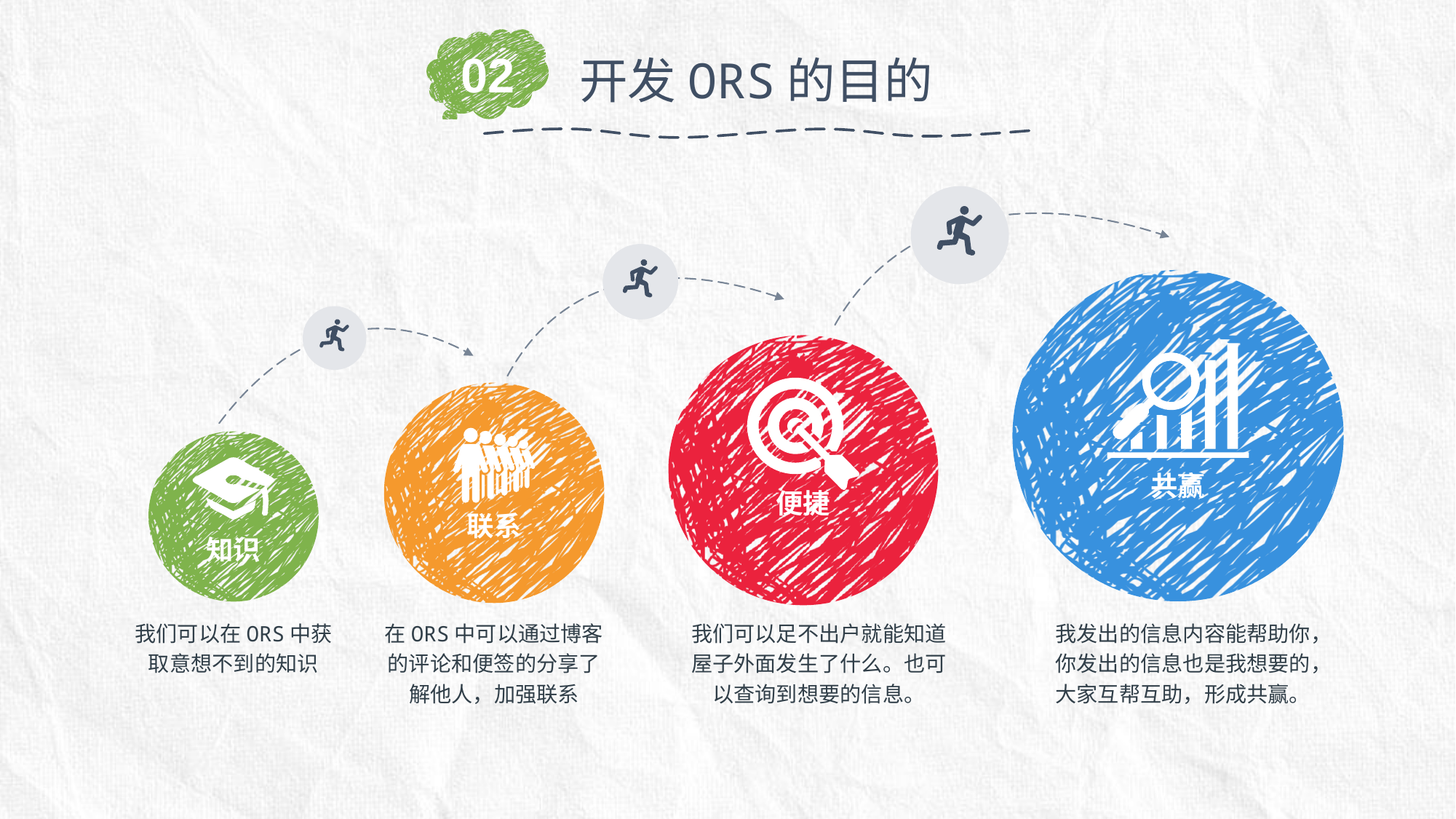

02
开发ORS的目的

共赢

便捷

联系

知识

我们可以在ORS中获取意想不到的知识
在ORS中可以通过博客的评论和便签的分享了解他人，加强联系
我们可以足不出户就能知道屋子外面发生了什么。也可以查询到想要的信息。
我发出的信息内容能帮助你，你发出的信息也是我想要的，大家互帮互助，形成共赢。